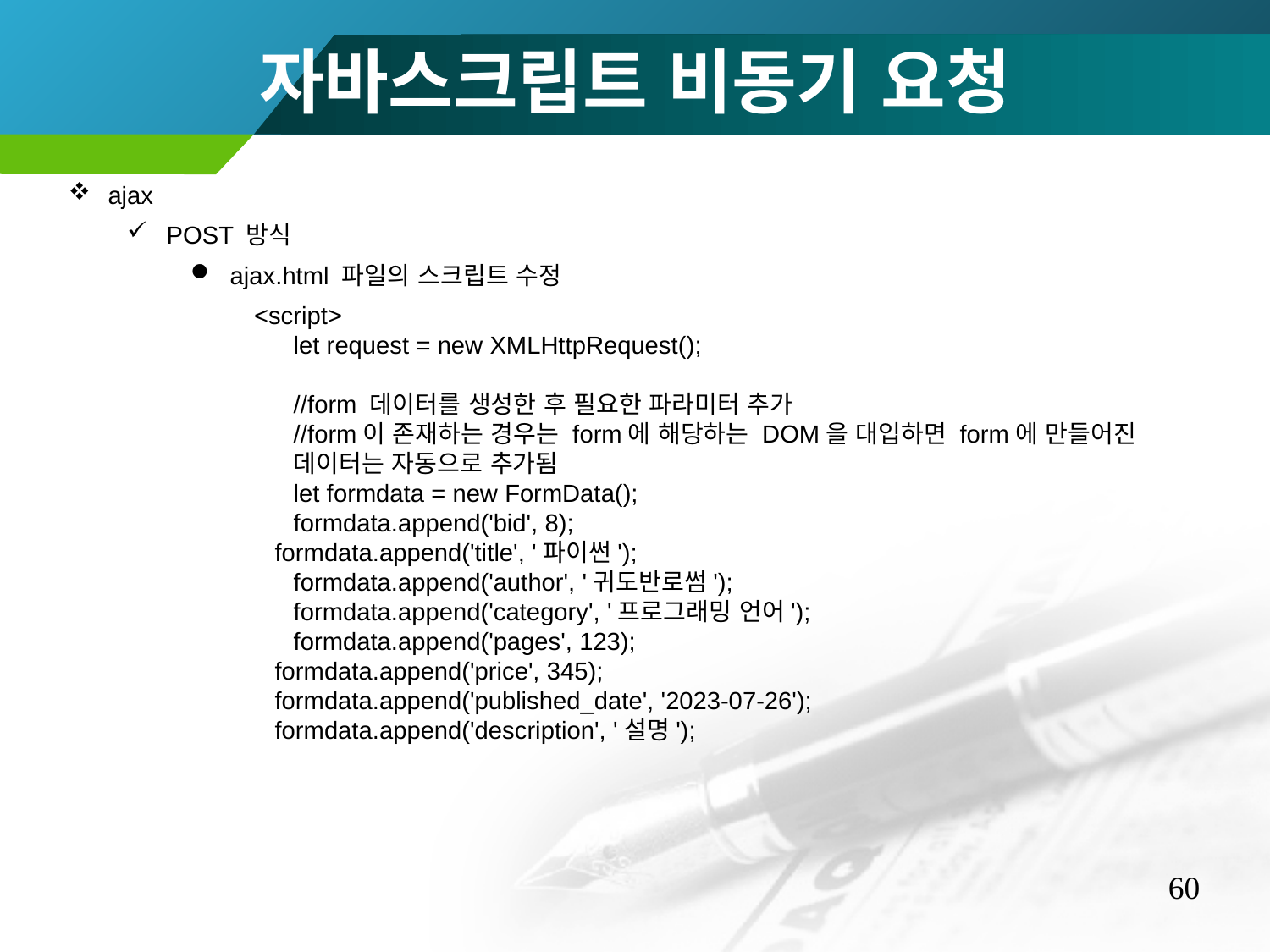

자바스크립트 비동기 요청
ajax
POST 방식
ajax.html 파일의 스크립트 수정
<script>
	let request = new XMLHttpRequest();

	//form 데이터를 생성한 후 필요한 파라미터 추가
	//form이 존재하는 경우는 form에 해당하는 DOM을 대입하면 form에 만들어진 데이터는 자동으로 추가됨
	let formdata = new FormData();
	formdata.append('bid', 8);
   formdata.append('title', '파이썬');
	formdata.append('author', '귀도반로썸');
	formdata.append('category', '프로그래밍 언어');
	formdata.append('pages', 123);
   formdata.append('price', 345);
   formdata.append('published_date', '2023-07-26');
   formdata.append('description', '설명');
60